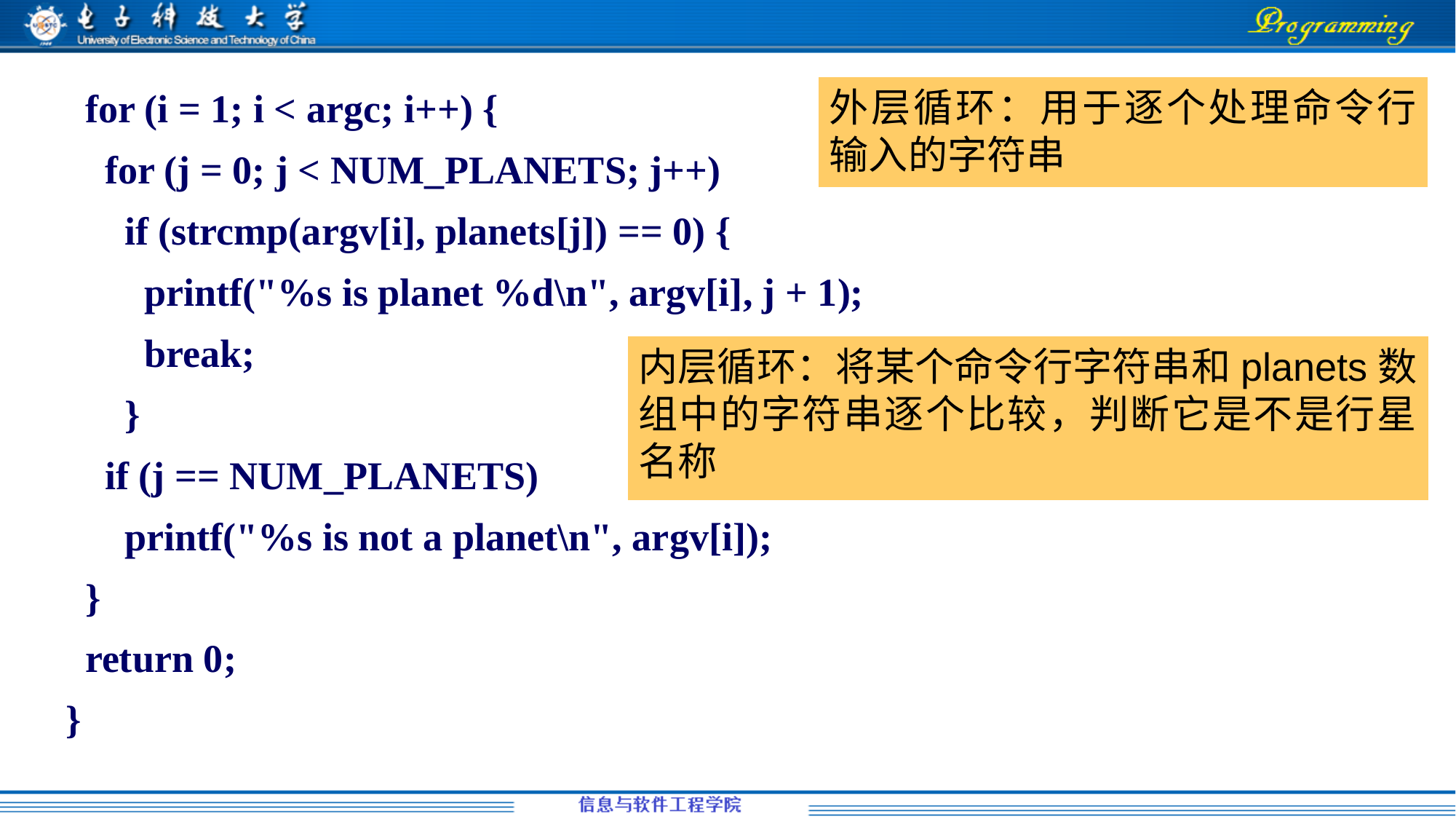

for (i = 1; i < argc; i++) {
    for (j = 0; j < NUM_PLANETS; j++)
      if (strcmp(argv[i], planets[j]) == 0) {
        printf("%s is planet %d\n", argv[i], j + 1);
        break;
      }
    if (j == NUM_PLANETS)
      printf("%s is not a planet\n", argv[i]);
  }
  return 0;
}
外层循环：用于逐个处理命令行输入的字符串
内层循环：将某个命令行字符串和planets数组中的字符串逐个比较，判断它是不是行星名称